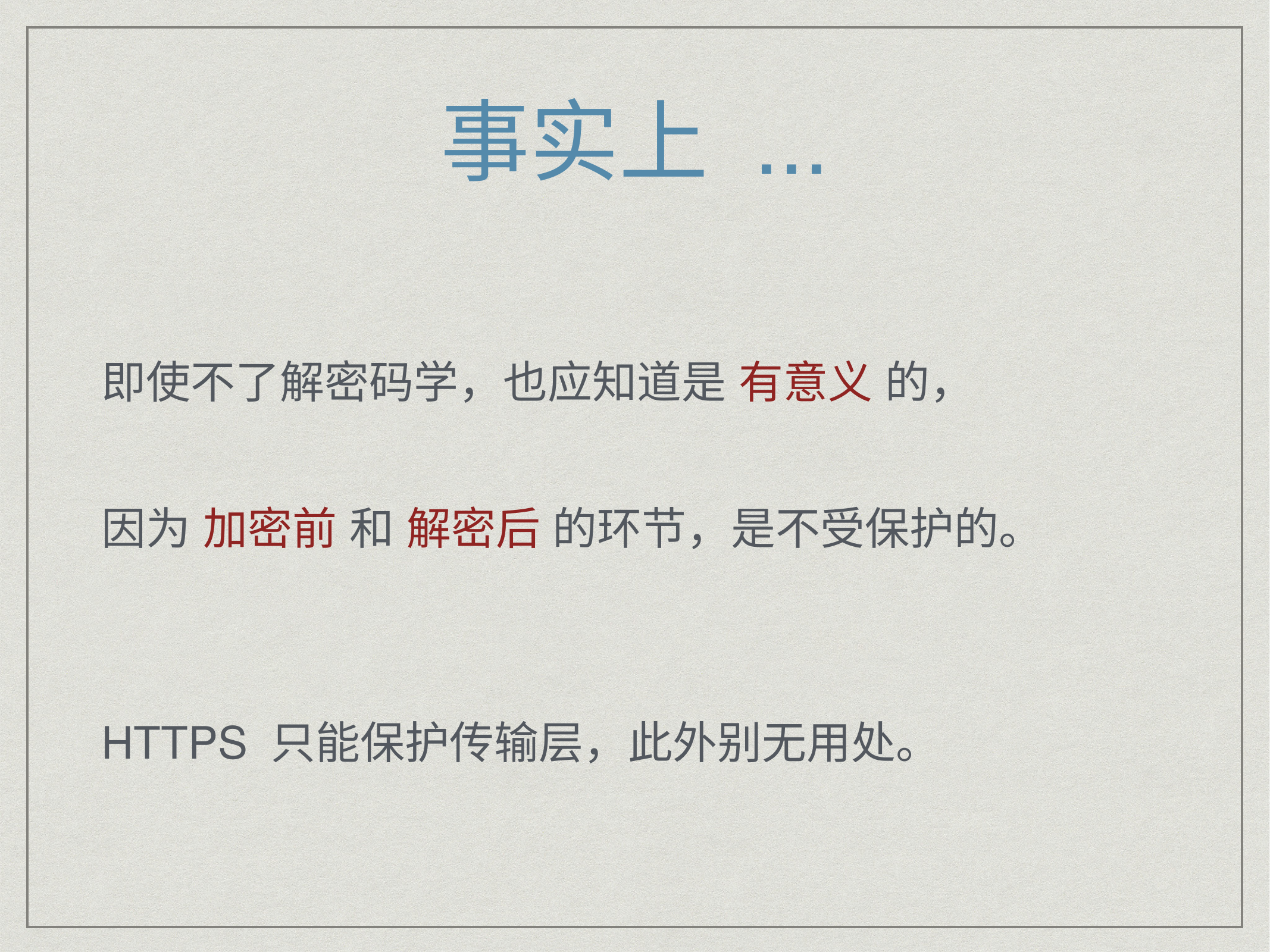

# 事实上 ...
即使不了解密码学，也应知道是 有意义 的，
因为 加密前 和 解密后 的环节，是不受保护的。
HTTPS 只能保护传输层，此外别无用处。